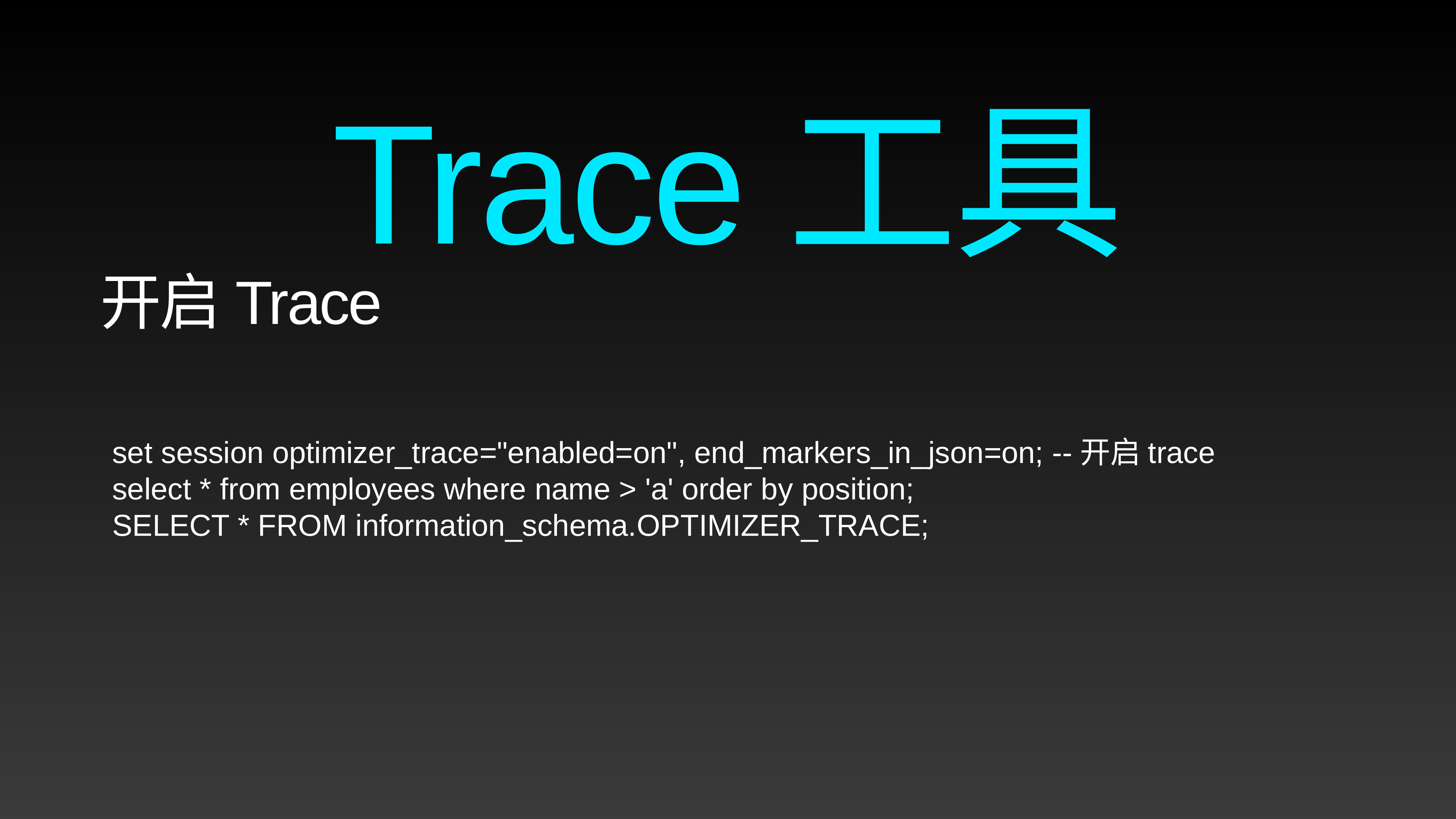

Trace工具
开启Trace
 set session optimizer_trace="enabled=on", end_markers_in_json=on; --开启trace
 select * from employees where name > 'a' order by position;
 SELECT * FROM information_schema.OPTIMIZER_TRACE;